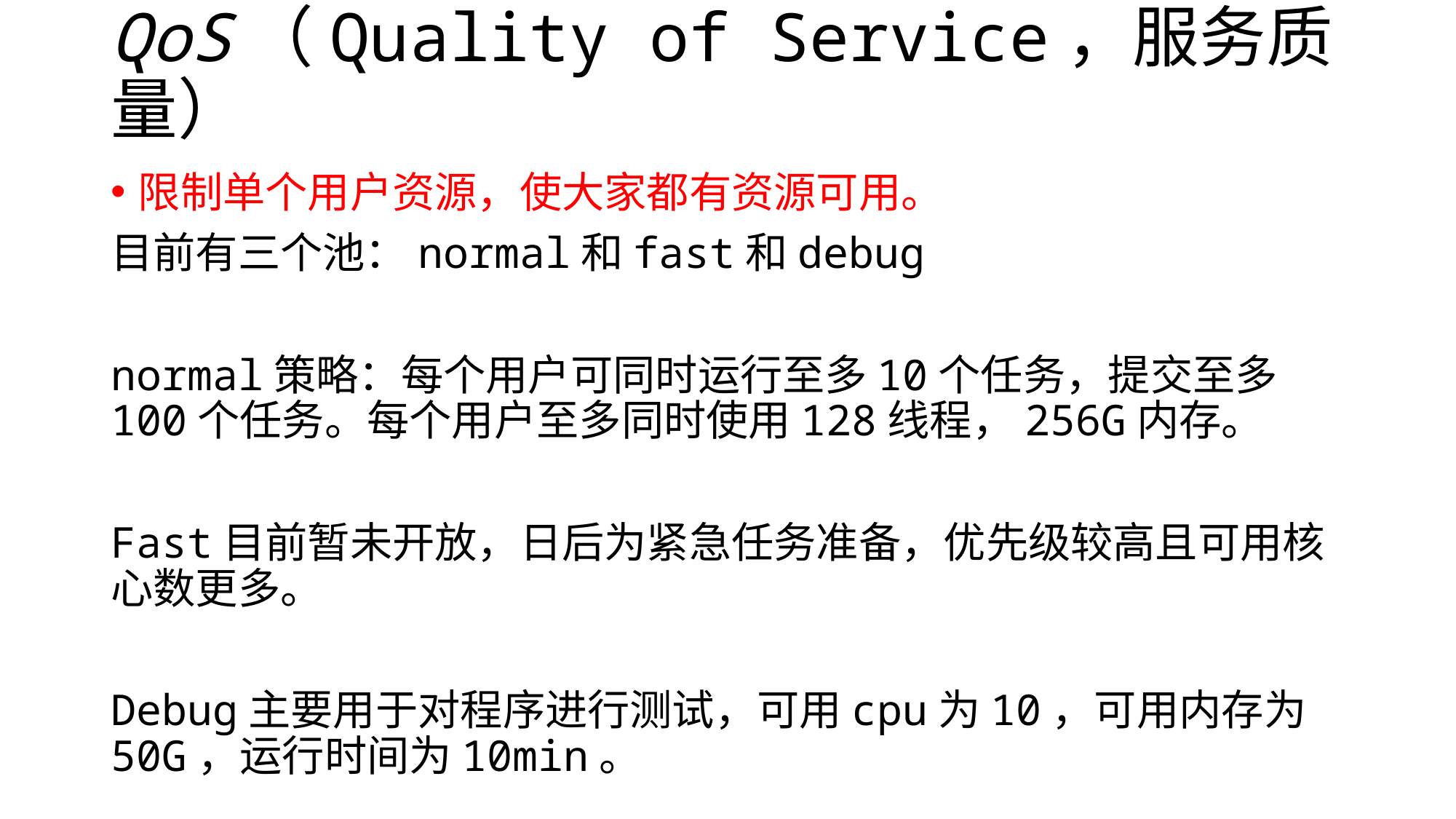

# QoS（Quality of Service，服务质量）
限制单个用户资源，使大家都有资源可用。
目前有三个池：normal和fast和debug

normal策略：每个用户可同时运行至多10个任务，提交至多100个任务。每个用户至多同时使用128线程，256G内存。

Fast目前暂未开放，日后为紧急任务准备，优先级较高且可用核心数更多。

Debug主要用于对程序进行测试，可用cpu为10，可用内存为50G，运行时间为10min。